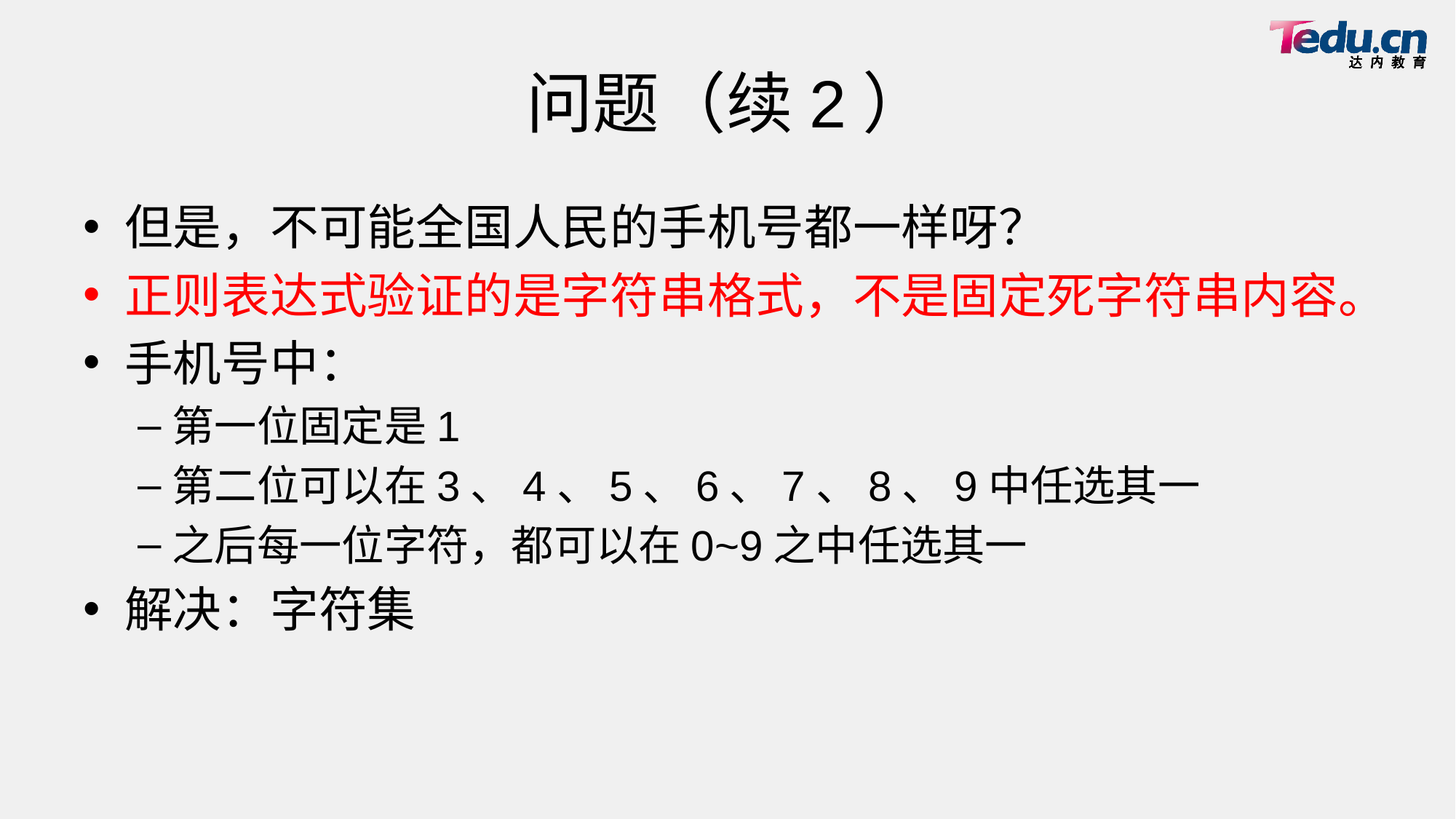

# 问题（续2）
但是，不可能全国人民的手机号都一样呀？
正则表达式验证的是字符串格式，不是固定死字符串内容。
手机号中：
第一位固定是1
第二位可以在3、4、5、6、7、8、9中任选其一
之后每一位字符，都可以在0~9之中任选其一
解决：字符集